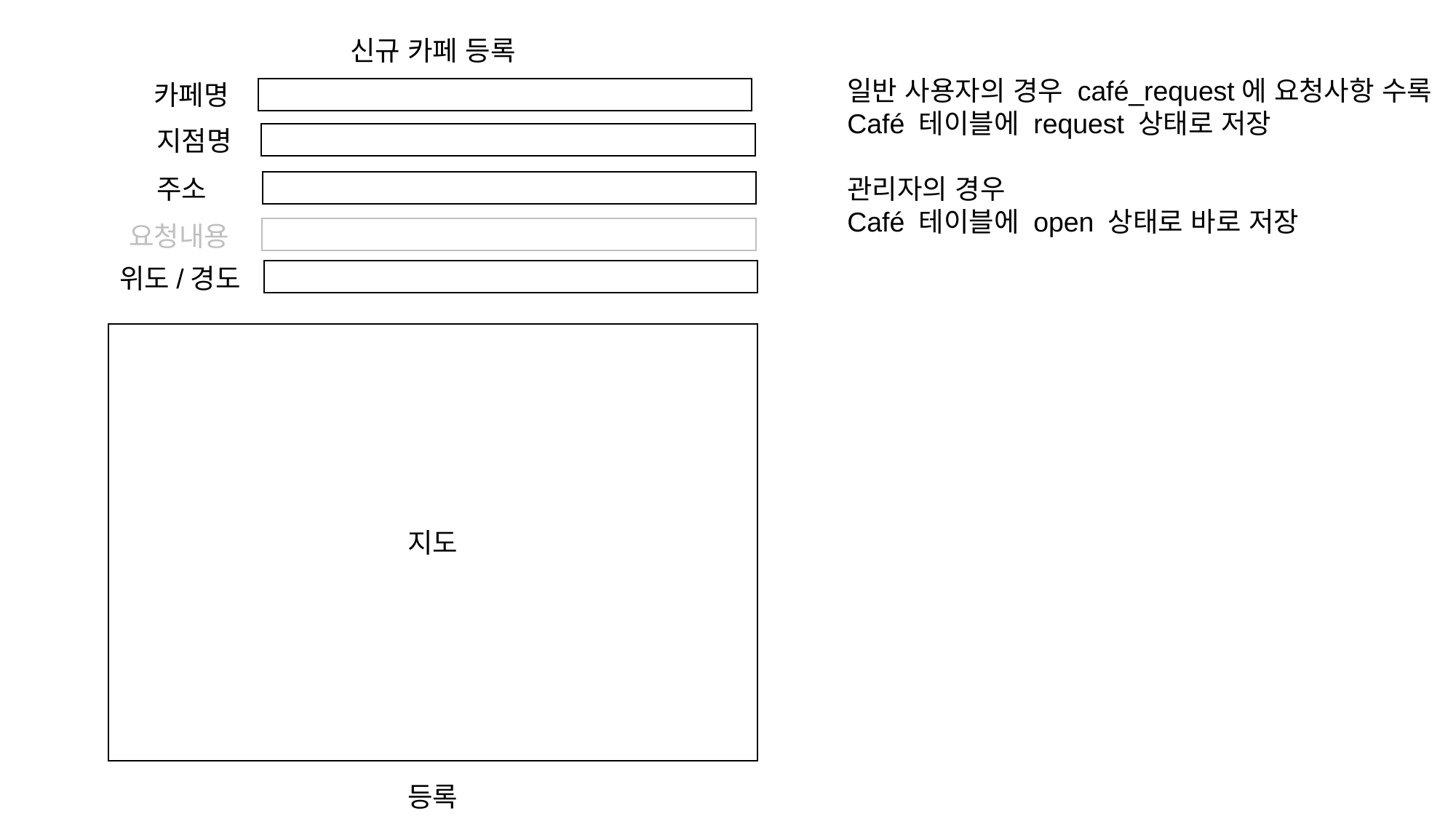

신규 카페 등록
일반 사용자의 경우 café_request에 요청사항 수록
Café 테이블에 request 상태로 저장

관리자의 경우
Café 테이블에 open 상태로 바로 저장
카페명

지점명

주소

요청내용

위도/경도

지도
등록